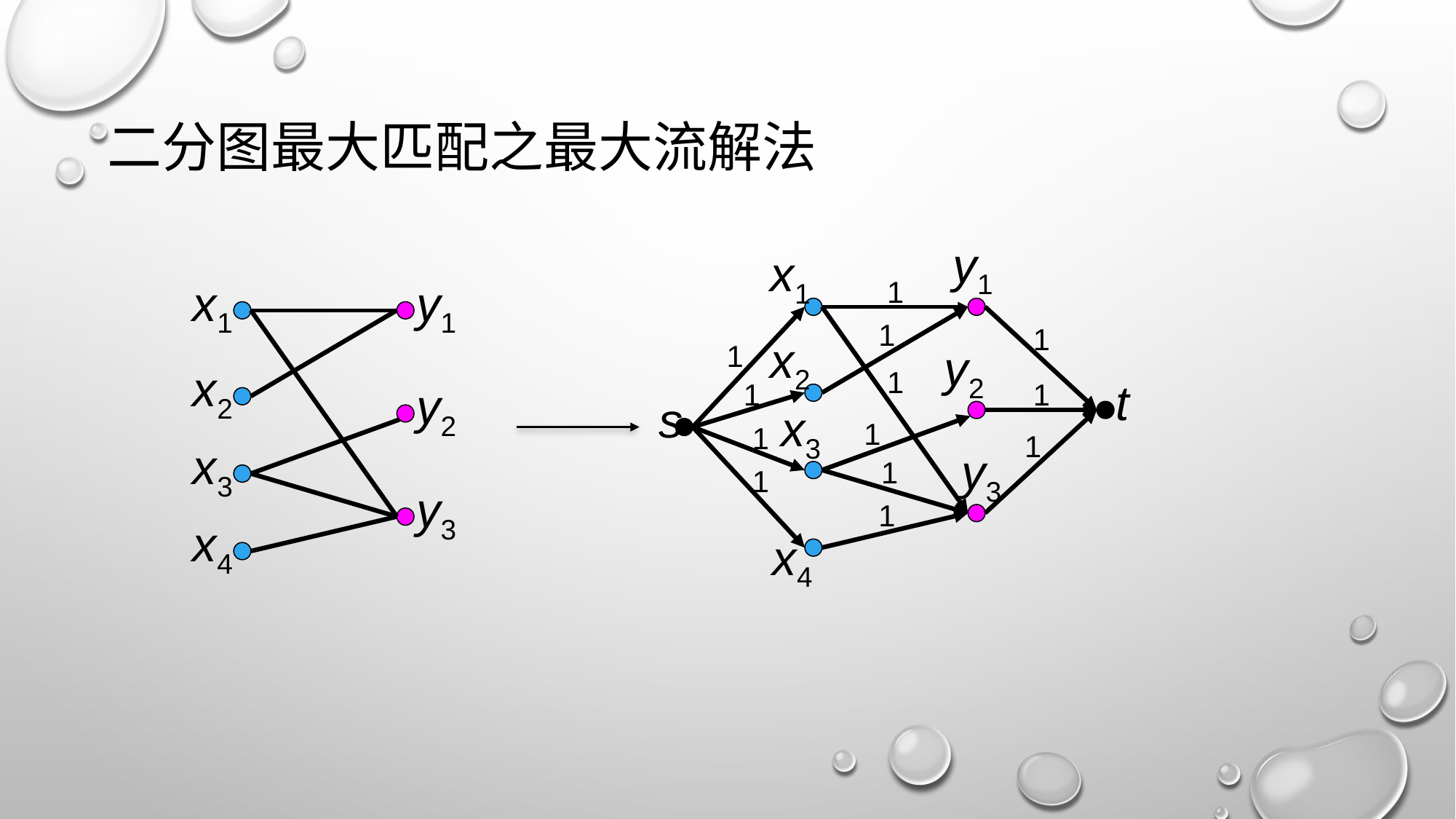

# 二分图最大匹配之最大流解法
y1
x1
1

1
1
x2
1
y2
1
t
1
1
s

x3

1
1

1
y3
1
1

1

x4

x1
y1

x2
y2

x3

y3
x4